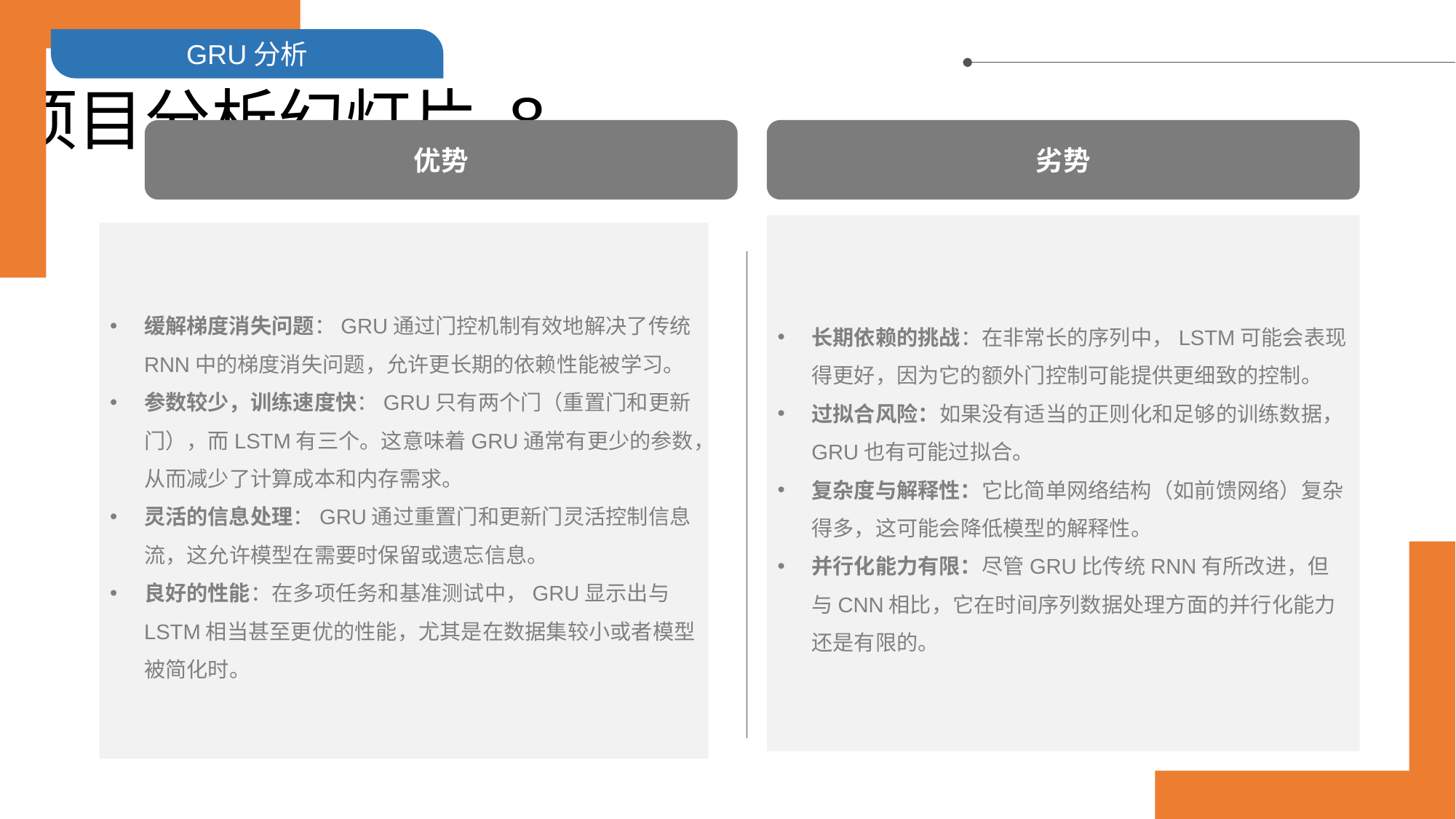

GRU分析
项目分析幻灯片 8

优势
劣势
长期依赖的挑战：在非常长的序列中，LSTM可能会表现得更好，因为它的额外门控制可能提供更细致的控制。
过拟合风险：如果没有适当的正则化和足够的训练数据，GRU也有可能过拟合。
复杂度与解释性：它比简单网络结构（如前馈网络）复杂得多，这可能会降低模型的解释性。
并行化能力有限：尽管GRU比传统RNN有所改进，但与CNN相比，它在时间序列数据处理方面的并行化能力还是有限的。
缓解梯度消失问题：GRU通过门控机制有效地解决了传统RNN中的梯度消失问题，允许更长期的依赖性能被学习。
参数较少，训练速度快：GRU只有两个门（重置门和更新门），而LSTM有三个。这意味着GRU通常有更少的参数，从而减少了计算成本和内存需求。
灵活的信息处理：GRU通过重置门和更新门灵活控制信息流，这允许模型在需要时保留或遗忘信息。
良好的性能：在多项任务和基准测试中，GRU显示出与LSTM相当甚至更优的性能，尤其是在数据集较小或者模型被简化时。